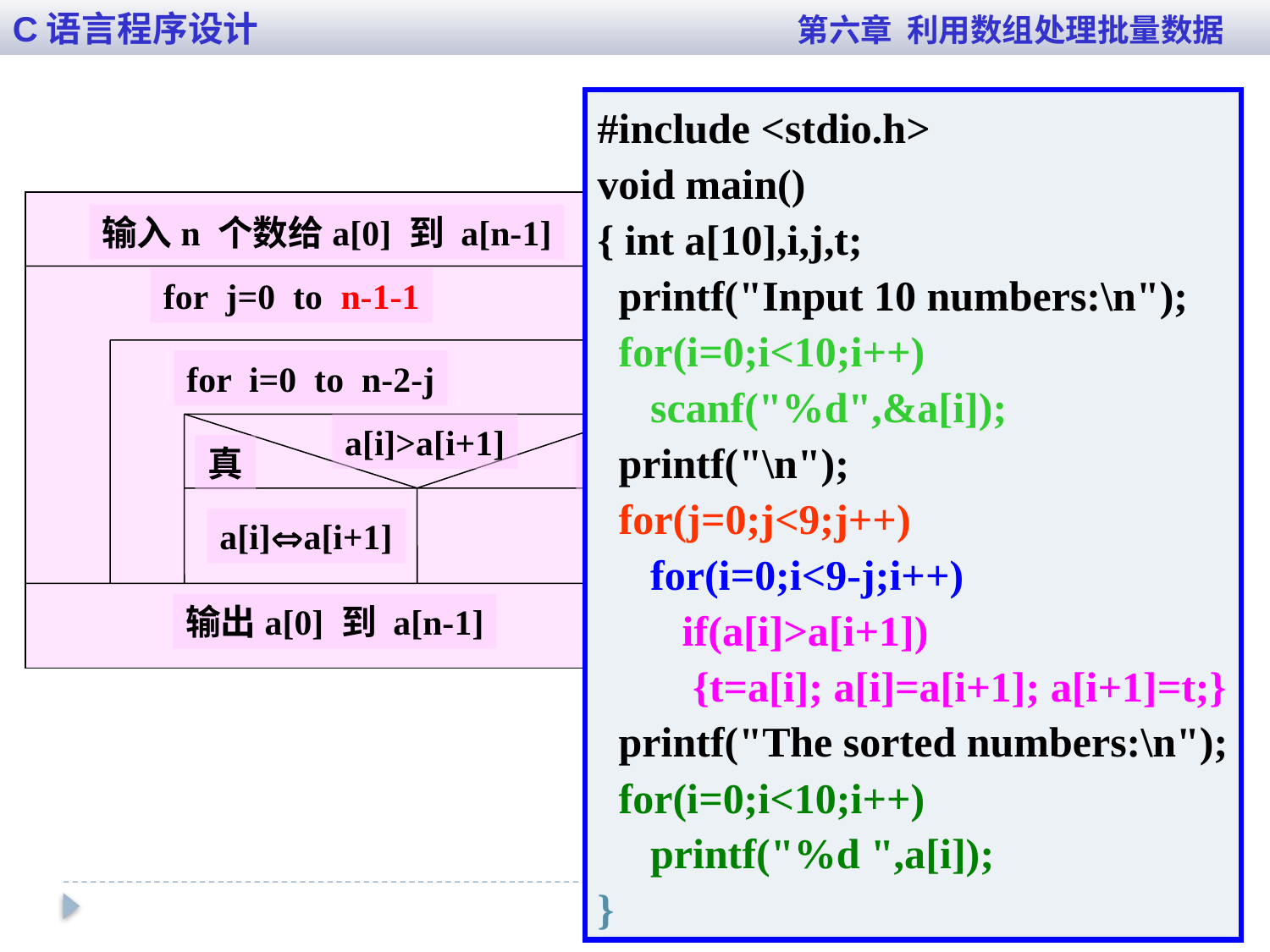

C语言程序设计                                                                   第六章  利用数组处理批量数据
#include <stdio.h>
void main()
{ int a[10],i,j,t;
  printf("Input 10 numbers:\n");
  for(i=0;i<10;i++)
     scanf("%d",&a[i]);
  printf("\n");
  for(j=0;j<9;j++)
     for(i=0;i<9-j;i++)
        if(a[i]>a[i+1])
         {t=a[i]; a[i]=a[i+1]; a[i+1]=t;}
  printf("The sorted numbers:\n");
  for(i=0;i<10;i++)
     printf("%d ",a[i]);
}

输入n 个数给a[0] 到 a[n-1]
for  j=0  to  n-1-1
for  i=0  to  n-2-j

a[i]>a[i+1]

真
假
a[i]⇔a[i+1]
输出a[0] 到 a[n-1]